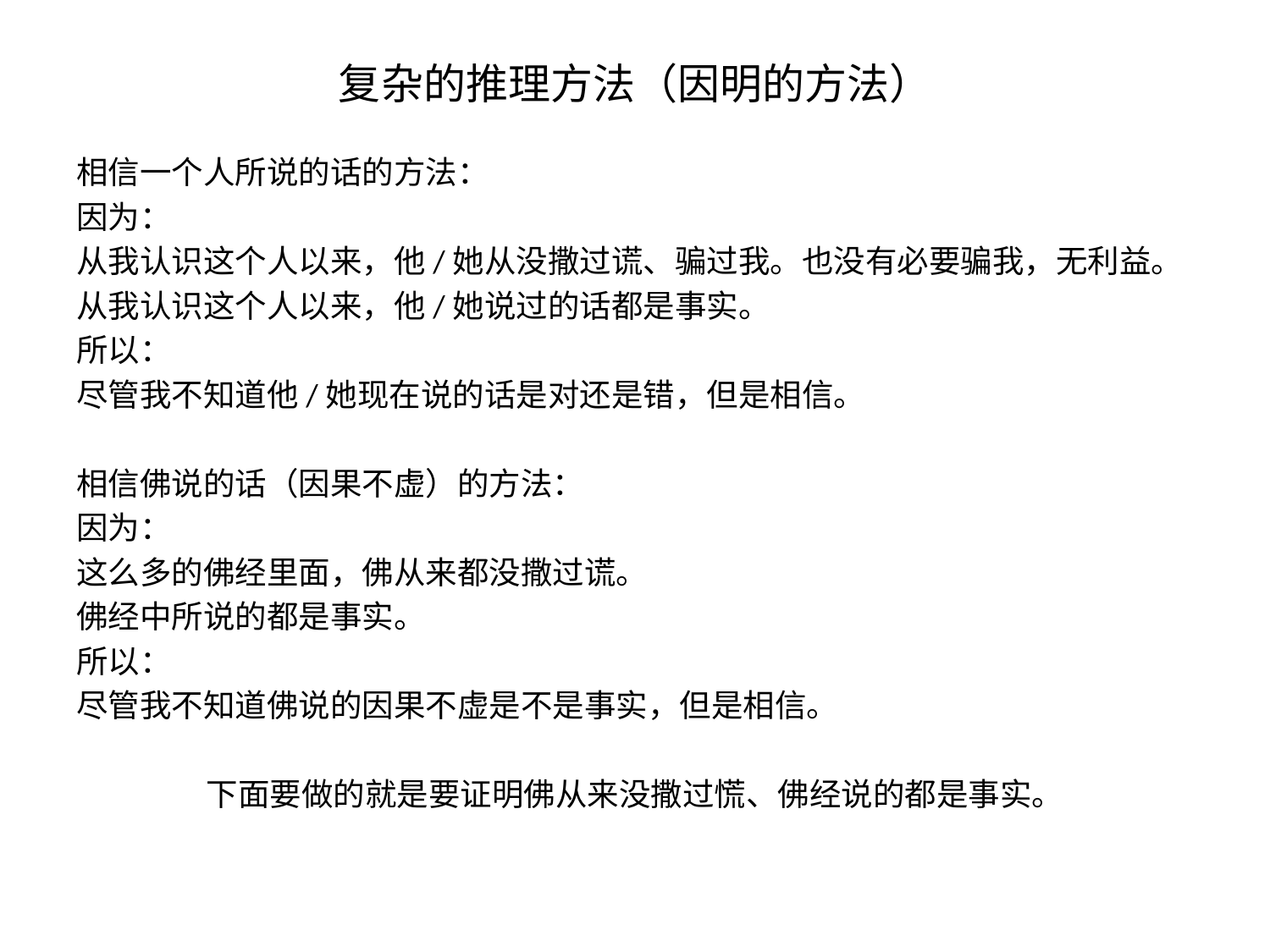

# 复杂的推理方法（因明的方法）
相信一个人所说的话的方法：
因为：
从我认识这个人以来，他/她从没撒过谎、骗过我。也没有必要骗我，无利益。
从我认识这个人以来，他/她说过的话都是事实。
所以：
尽管我不知道他/她现在说的话是对还是错，但是相信。

相信佛说的话（因果不虚）的方法：
因为：
这么多的佛经里面，佛从来都没撒过谎。
佛经中所说的都是事实。
所以：
尽管我不知道佛说的因果不虚是不是事实，但是相信。

下面要做的就是要证明佛从来没撒过慌、佛经说的都是事实。